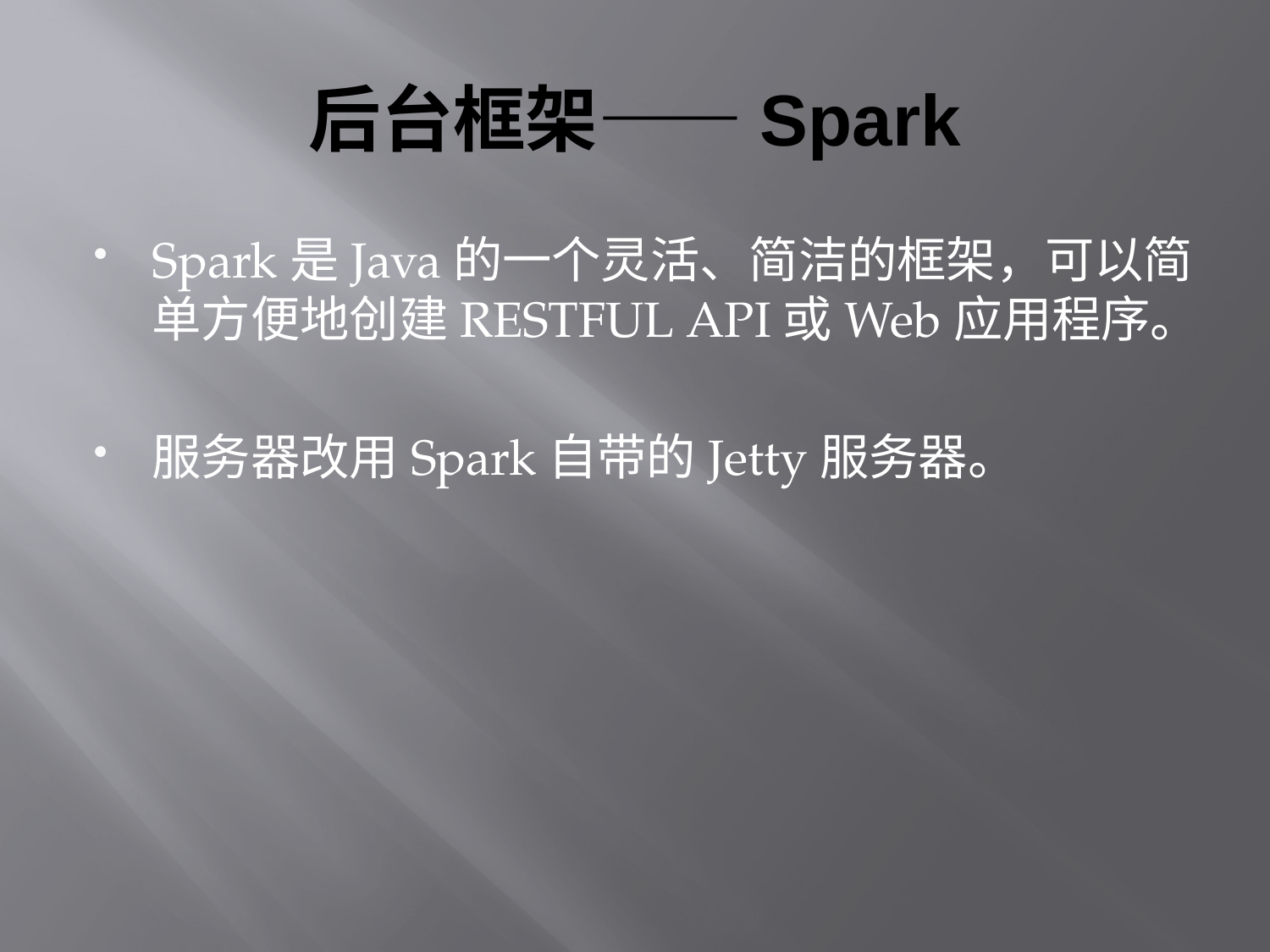

# 后台框架——Spark
Spark是Java的一个灵活、简洁的框架，可以简单方便地创建RESTFUL API或Web应用程序。

服务器改用Spark自带的Jetty服务器。